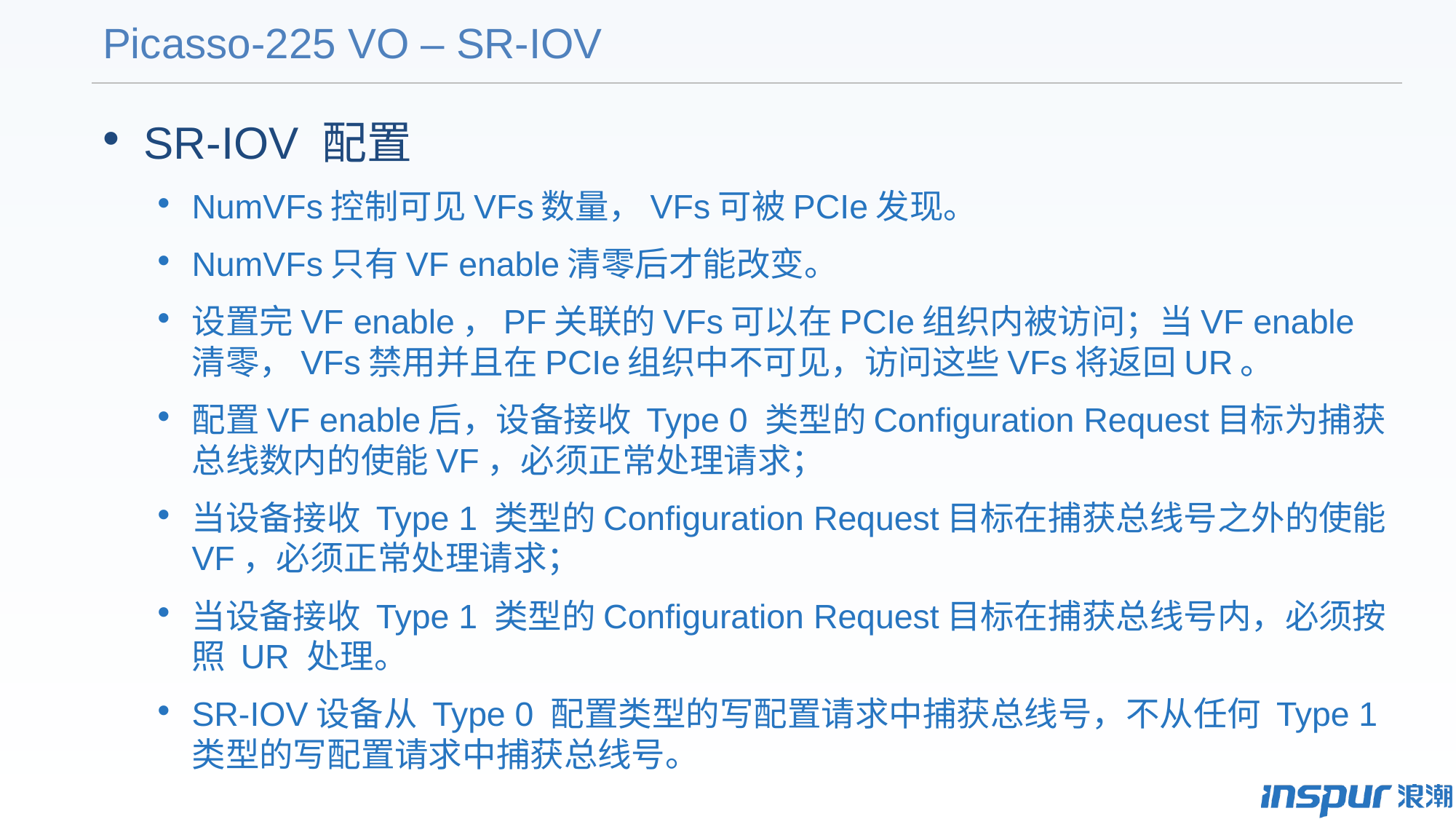

# Picasso-225 VO – SR-IOV
SR-IOV 配置
NumVFs控制可见VFs数量，VFs可被PCIe发现。
NumVFs只有VF enable清零后才能改变。
设置完VF enable，PF关联的VFs可以在PCIe组织内被访问；当VF enable清零，VFs禁用并且在PCIe组织中不可见，访问这些VFs将返回UR。
配置VF enable后，设备接收 Type 0 类型的Configuration Request目标为捕获总线数内的使能VF，必须正常处理请求；
当设备接收 Type 1 类型的Configuration Request目标在捕获总线号之外的使能VF，必须正常处理请求；
当设备接收 Type 1 类型的Configuration Request目标在捕获总线号内，必须按照 UR 处理。
SR-IOV设备从 Type 0 配置类型的写配置请求中捕获总线号，不从任何 Type 1 类型的写配置请求中捕获总线号。